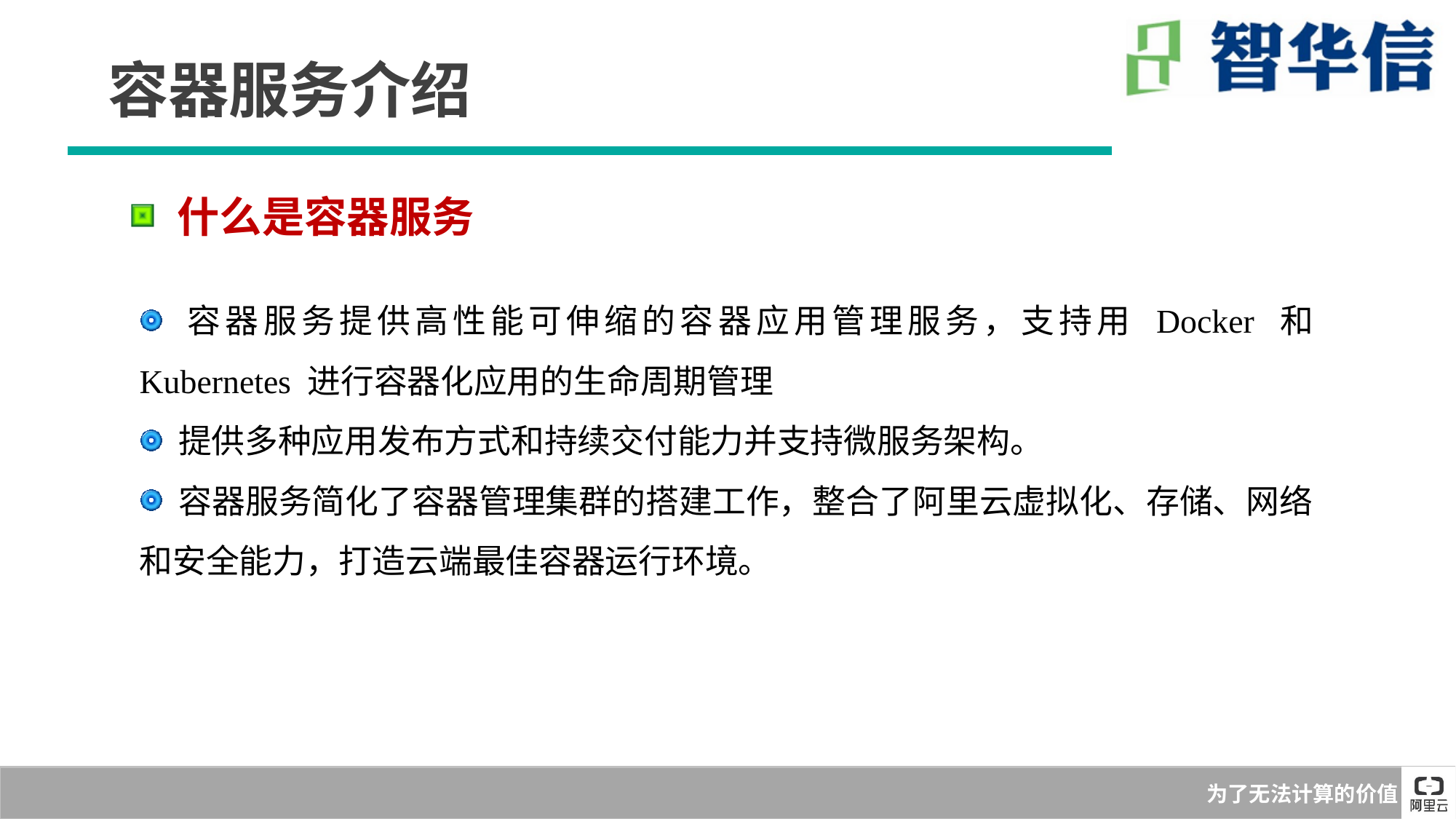

容器服务介绍
 什么是容器服务
 容器服务提供高性能可伸缩的容器应用管理服务，支持用 Docker 和 Kubernetes 进行容器化应用的生命周期管理
 提供多种应用发布方式和持续交付能力并支持微服务架构。
 容器服务简化了容器管理集群的搭建工作，整合了阿里云虚拟化、存储、网络和安全能力，打造云端最佳容器运行环境。